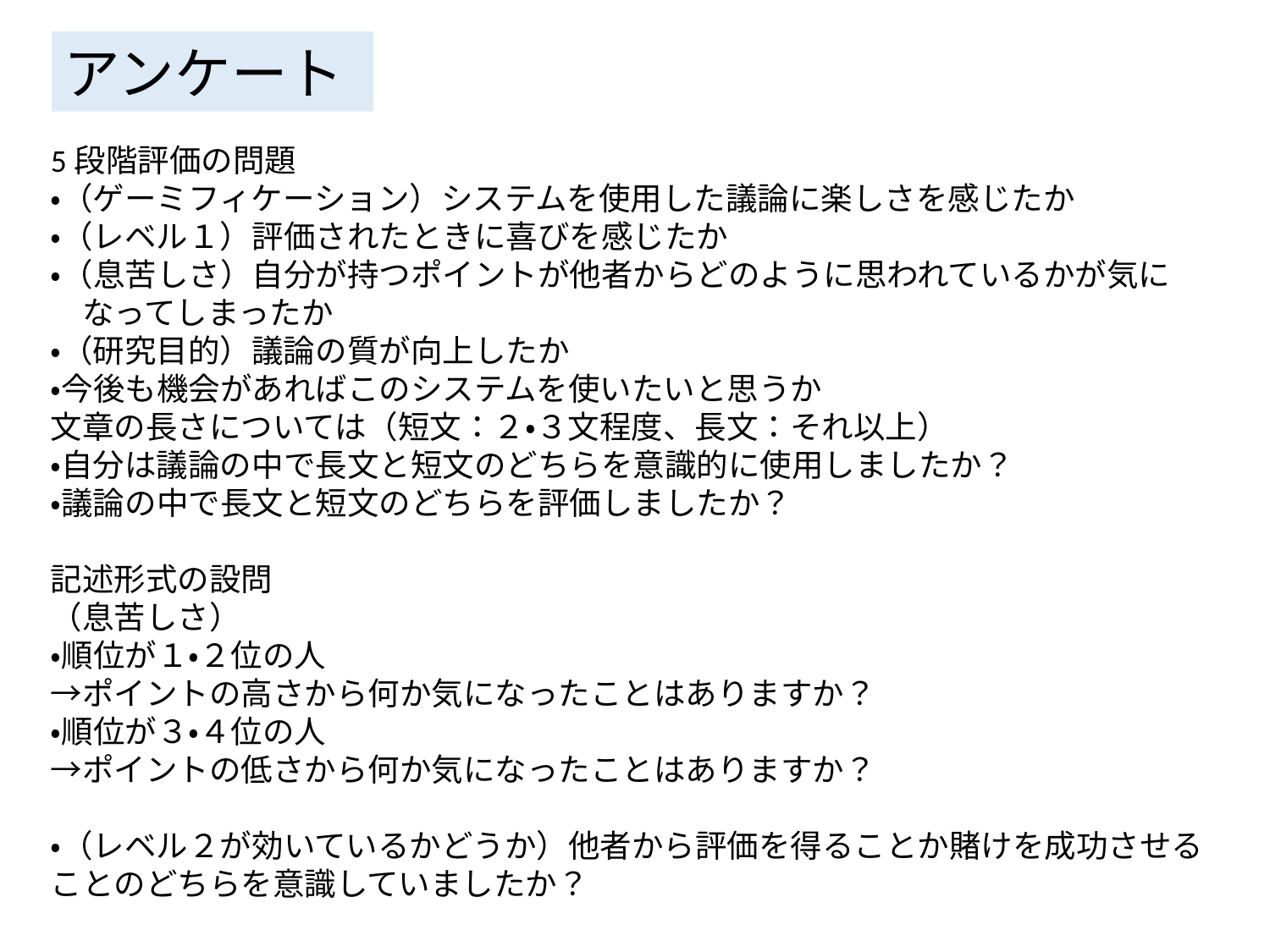

アンケート
5段階評価の問題
・（ゲーミフィケーション）システムを使用した議論に楽しさを感じたか
・（レベル１）評価されたときに喜びを感じたか
・（息苦しさ）自分が持つポイントが他者からどのように思われているかが気に
　なってしまったか
・（研究目的）議論の質が向上したか
・今後も機会があればこのシステムを使いたいと思うか
文章の長さについては（短文：２・３文程度、長文：それ以上）
・自分は議論の中で長文と短文のどちらを意識的に使用しましたか？
・議論の中で長文と短文のどちらを評価しましたか？

記述形式の設問
（息苦しさ）
・順位が１・２位の人
→ポイントの高さから何か気になったことはありますか？
・順位が３・４位の人
→ポイントの低さから何か気になったことはありますか？
・（レベル２が効いているかどうか）他者から評価を得ることか賭けを成功させることのどちらを意識していましたか？